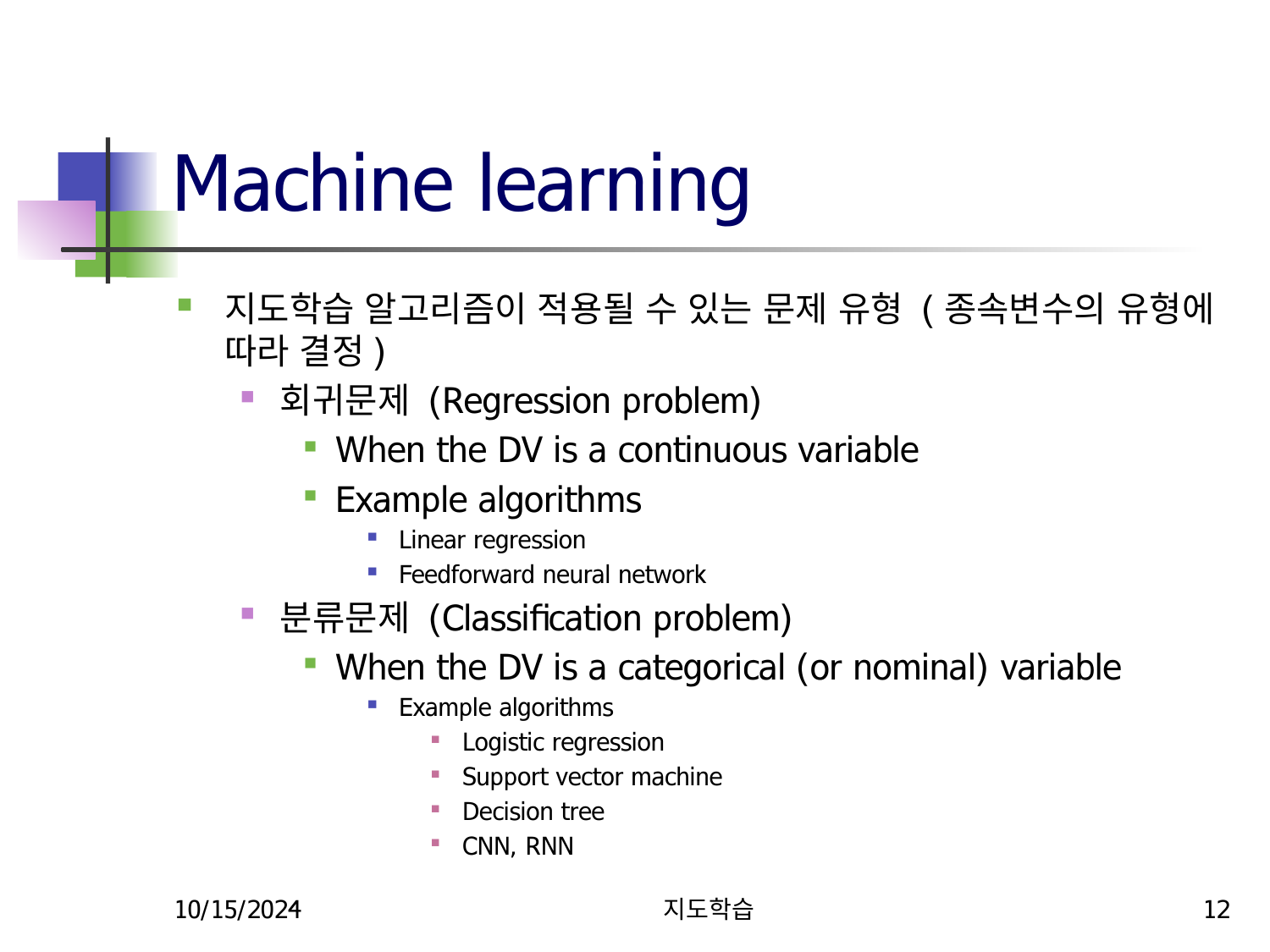

# Machine learning
지도학습 알고리즘이 적용될 수 있는 문제 유형 (종속변수의 유형에 따라 결정)
회귀문제 (Regression problem)
When the DV is a continuous variable
Example algorithms
Linear regression
Feedforward neural network
분류문제 (Classification problem)
When the DV is a categorical (or nominal) variable
Example algorithms
Logistic regression
Support vector machine
Decision tree
CNN, RNN

10/15/2024
지도학습
12